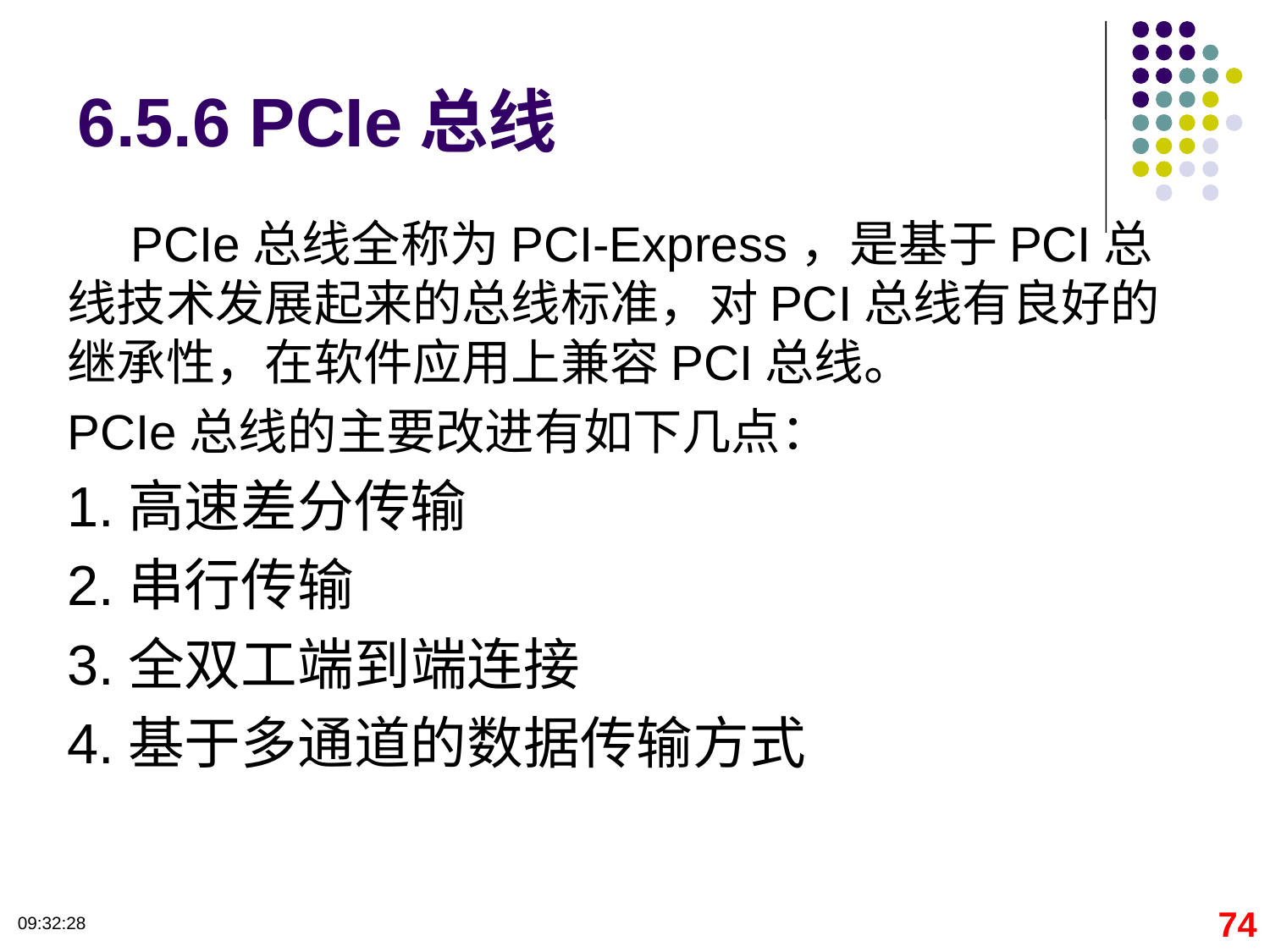

# 6.5.6 PCIe总线
PCIe总线全称为PCI-Express，是基于PCI总线技术发展起来的总线标准，对PCI总线有良好的继承性，在软件应用上兼容PCI总线。
PCIe总线的主要改进有如下几点：
1.高速差分传输
2.串行传输
3.全双工端到端连接
4.基于多通道的数据传输方式
74
09:32:28